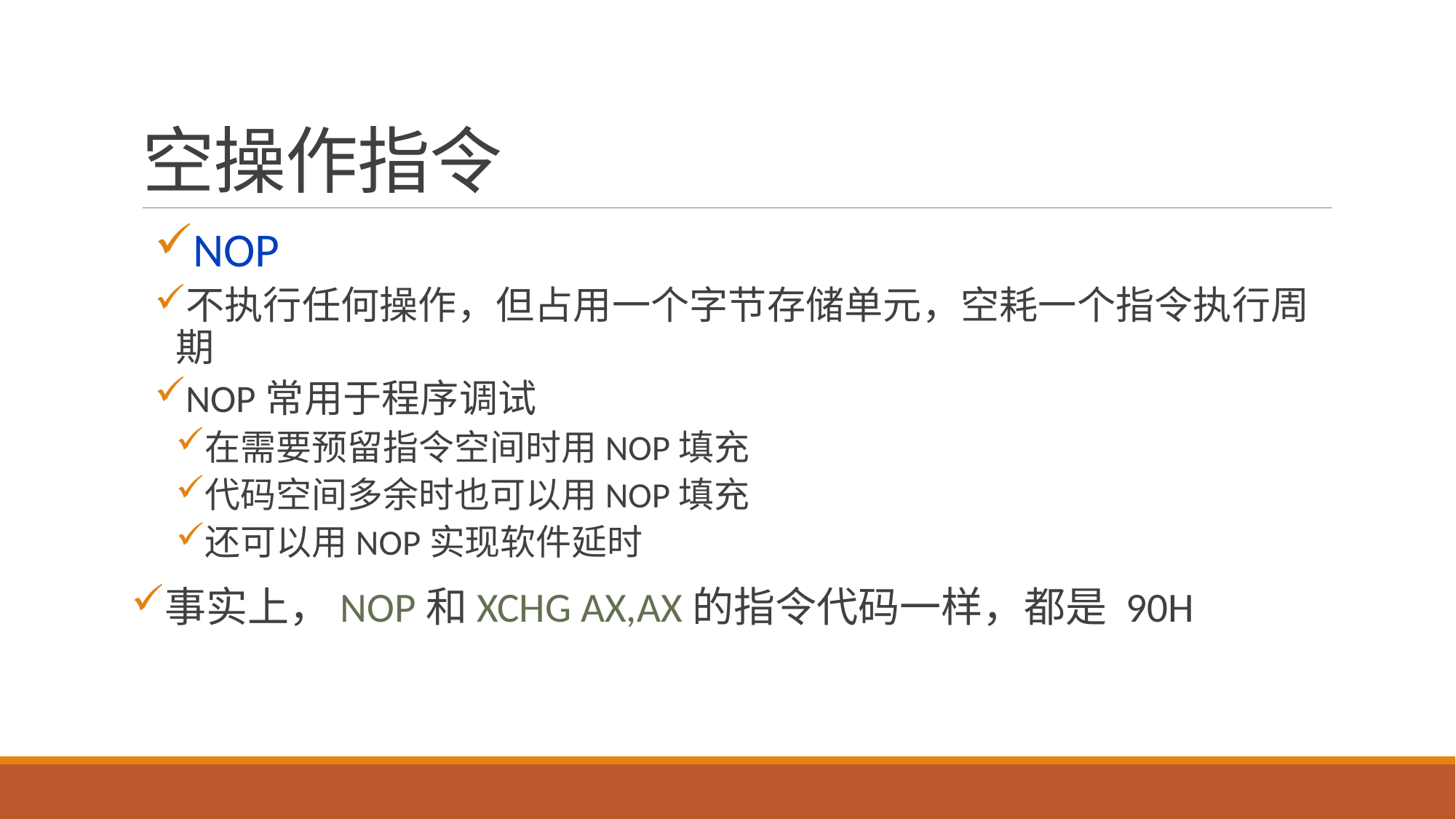

# 空操作指令
NOP
不执行任何操作，但占用一个字节存储单元，空耗一个指令执行周期
NOP常用于程序调试
在需要预留指令空间时用NOP填充
代码空间多余时也可以用NOP填充
还可以用NOP实现软件延时
事实上，NOP和XCHG AX,AX的指令代码一样，都是 90H